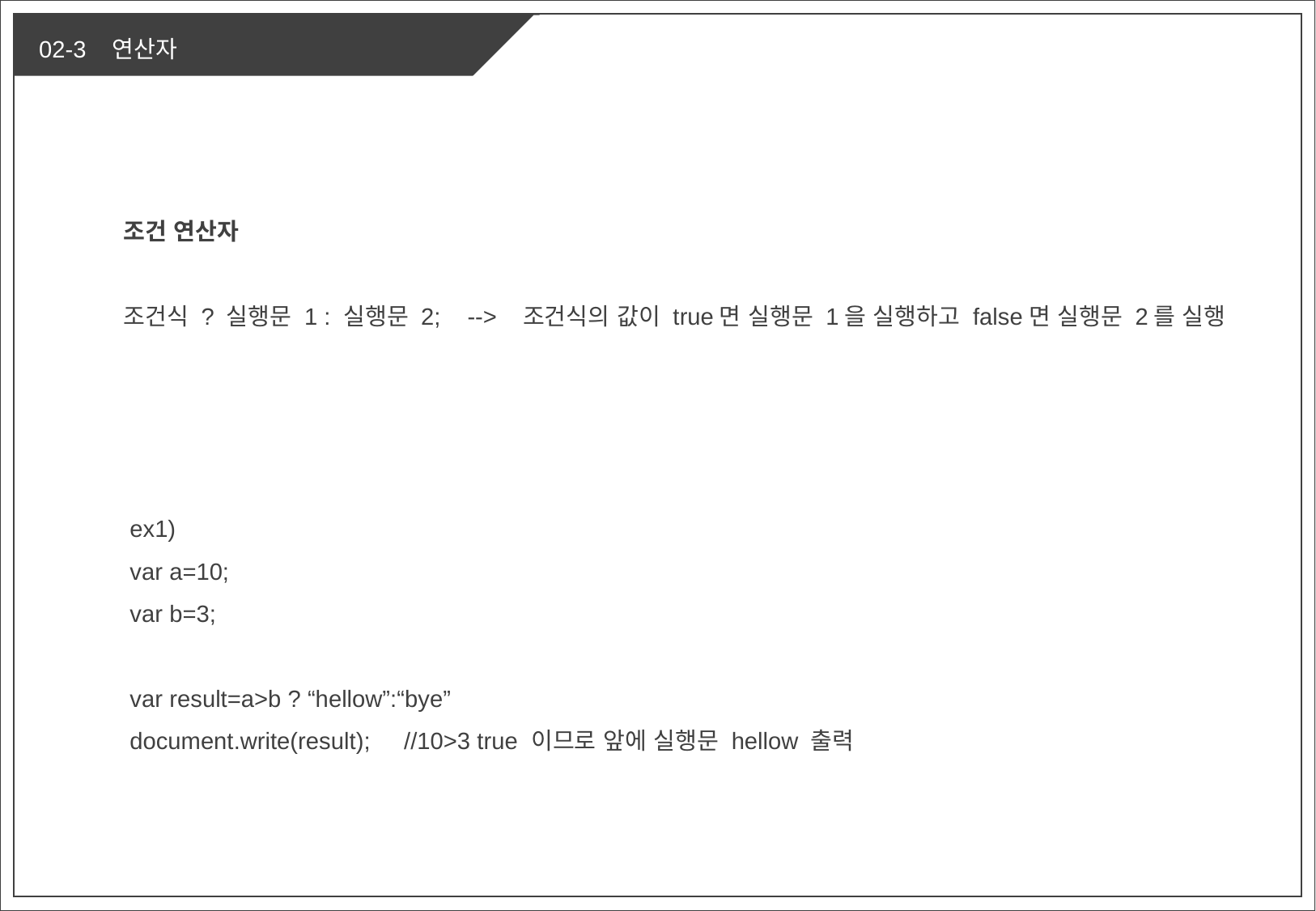

조건 연산자

조건식 ? 실행문 1 : 실행문 2;    -->   조건식의 값이 true면 실행문 1을 실행하고 false면 실행문 2를 실행

 ex1)
 var a=10;
 var b=3;

 var result=a>b ? “hellow”:“bye”
 document.write(result);     //10>3 true 이므로 앞에 실행문 hellow 출력